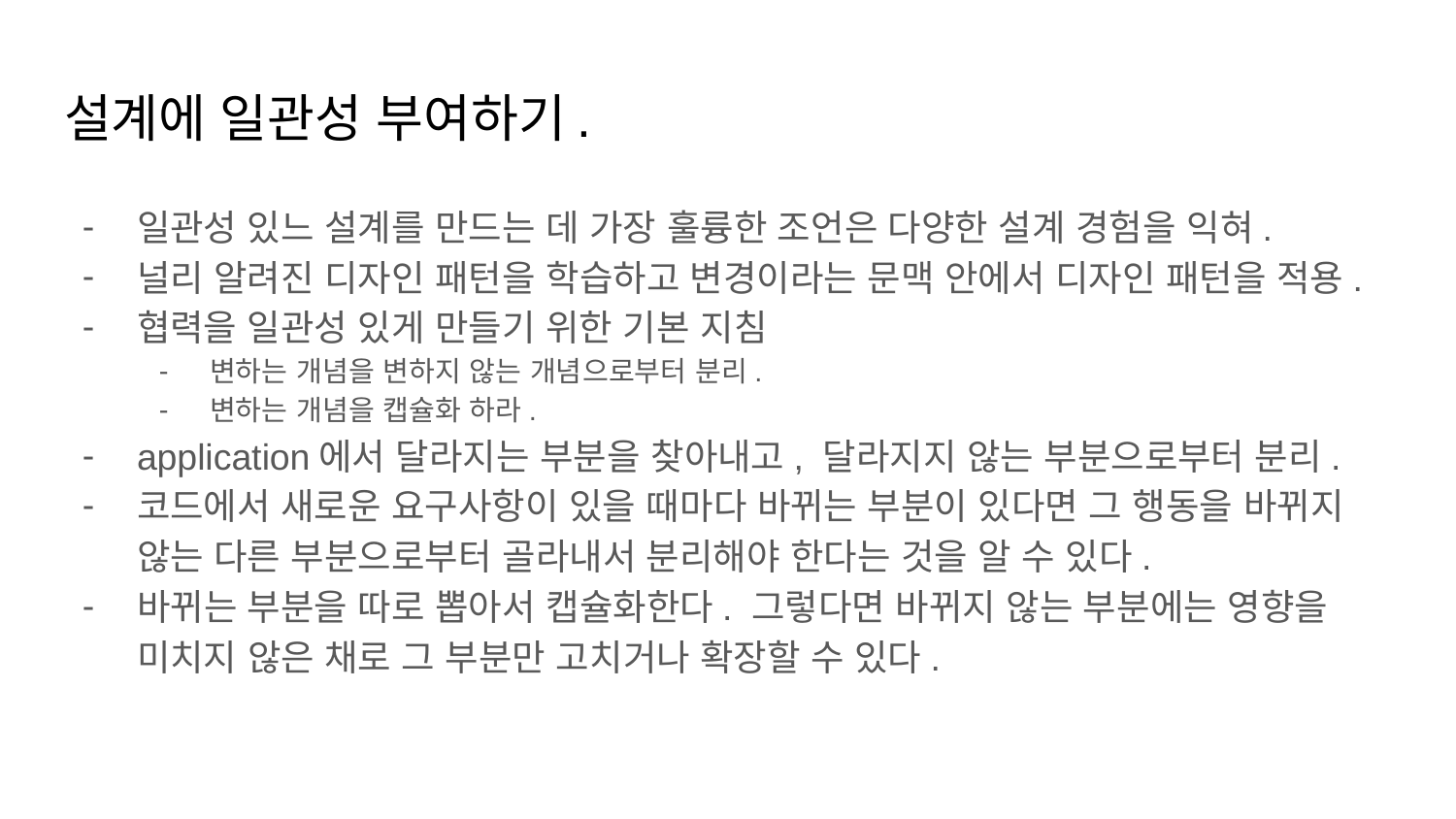

# 설계에 일관성 부여하기.
일관성 있느 설계를 만드는 데 가장 훌륭한 조언은 다양한 설계 경험을 익혀.
널리 알려진 디자인 패턴을 학습하고 변경이라는 문맥 안에서 디자인 패턴을 적용.
협력을 일관성 있게 만들기 위한 기본 지침
변하는 개념을 변하지 않는 개념으로부터 분리.
변하는 개념을 캡슐화 하라.
application에서 달라지는 부분을 찾아내고, 달라지지 않는 부분으로부터 분리.
코드에서 새로운 요구사항이 있을 때마다 바뀌는 부분이 있다면 그 행동을 바뀌지 않는 다른 부분으로부터 골라내서 분리해야 한다는 것을 알 수 있다.
바뀌는 부분을 따로 뽑아서 캡슐화한다. 그렇다면 바뀌지 않는 부분에는 영향을 미치지 않은 채로 그 부분만 고치거나 확장할 수 있다.